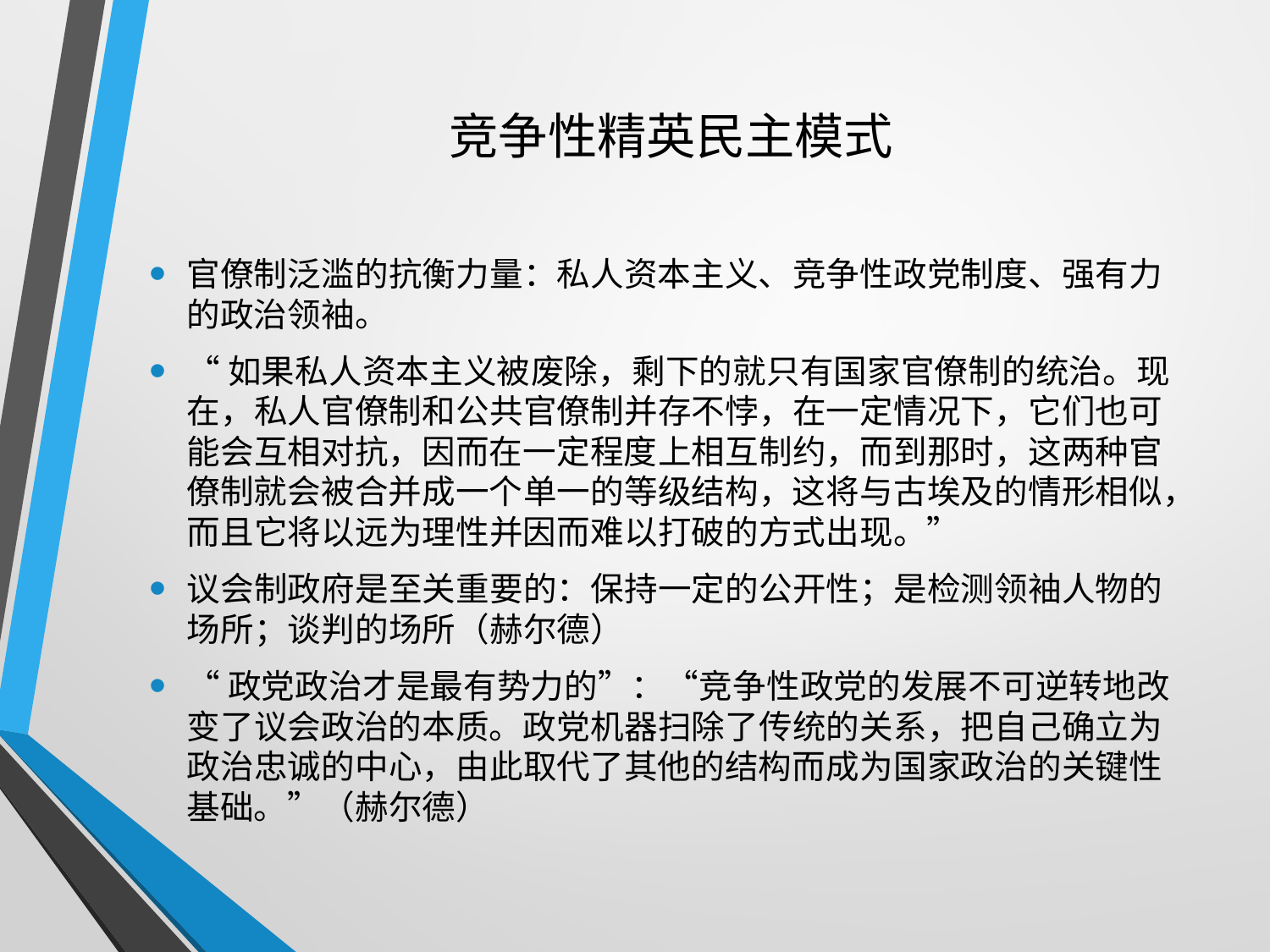

# 竞争性精英民主模式
官僚制泛滥的抗衡力量：私人资本主义、竞争性政党制度、强有力的政治领袖。
“如果私人资本主义被废除，剩下的就只有国家官僚制的统治。现在，私人官僚制和公共官僚制并存不悖，在一定情况下，它们也可能会互相对抗，因而在一定程度上相互制约，而到那时，这两种官僚制就会被合并成一个单一的等级结构，这将与古埃及的情形相似，而且它将以远为理性并因而难以打破的方式出现。”
议会制政府是至关重要的：保持一定的公开性；是检测领袖人物的场所；谈判的场所（赫尔德）
“政党政治才是最有势力的”：“竞争性政党的发展不可逆转地改变了议会政治的本质。政党机器扫除了传统的关系，把自己确立为政治忠诚的中心，由此取代了其他的结构而成为国家政治的关键性基础。”（赫尔德）